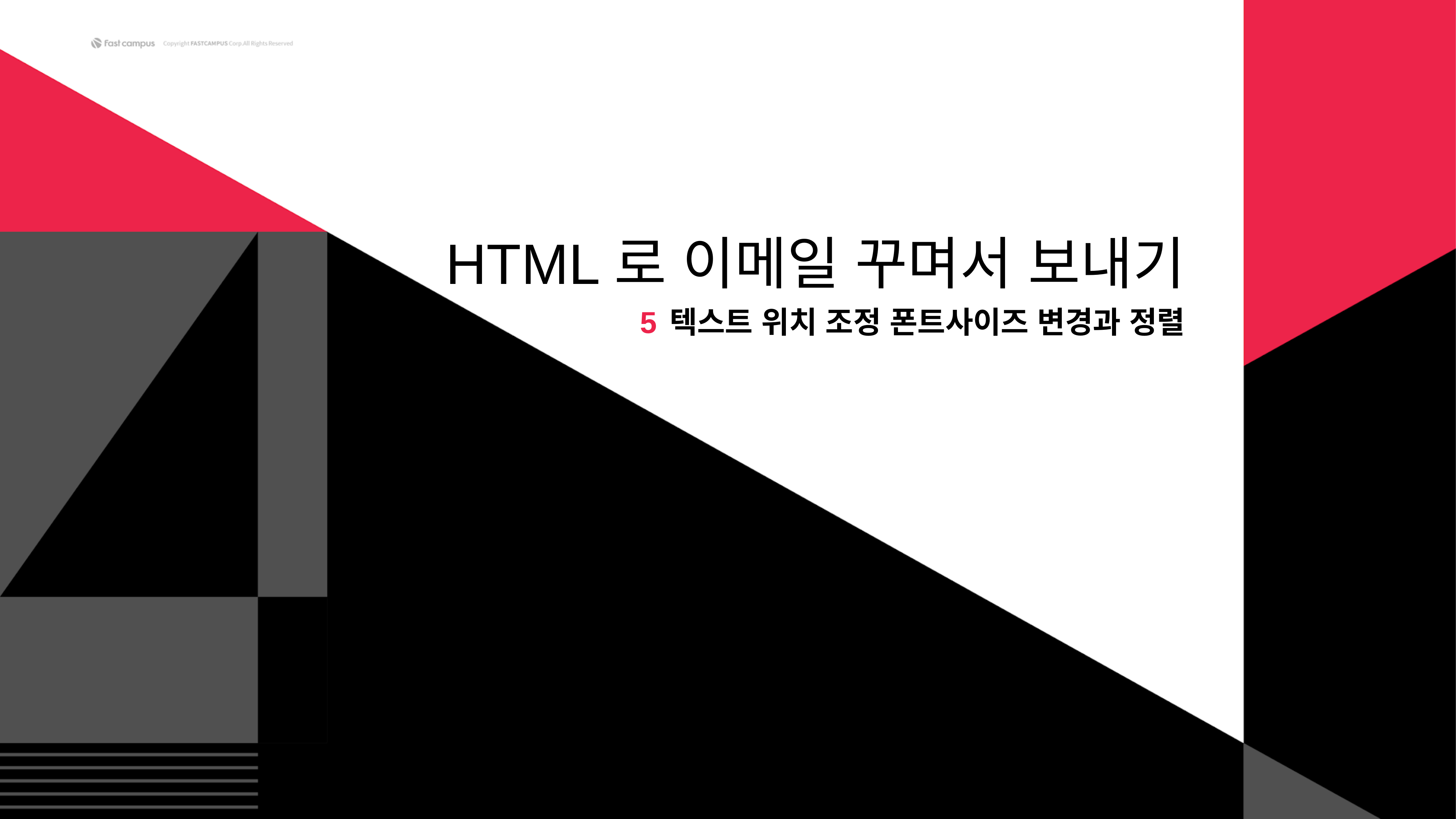

# HTML로 이메일 꾸며서 보내기
텍스트 위치 조정 폰트사이즈 변경과 정렬
5